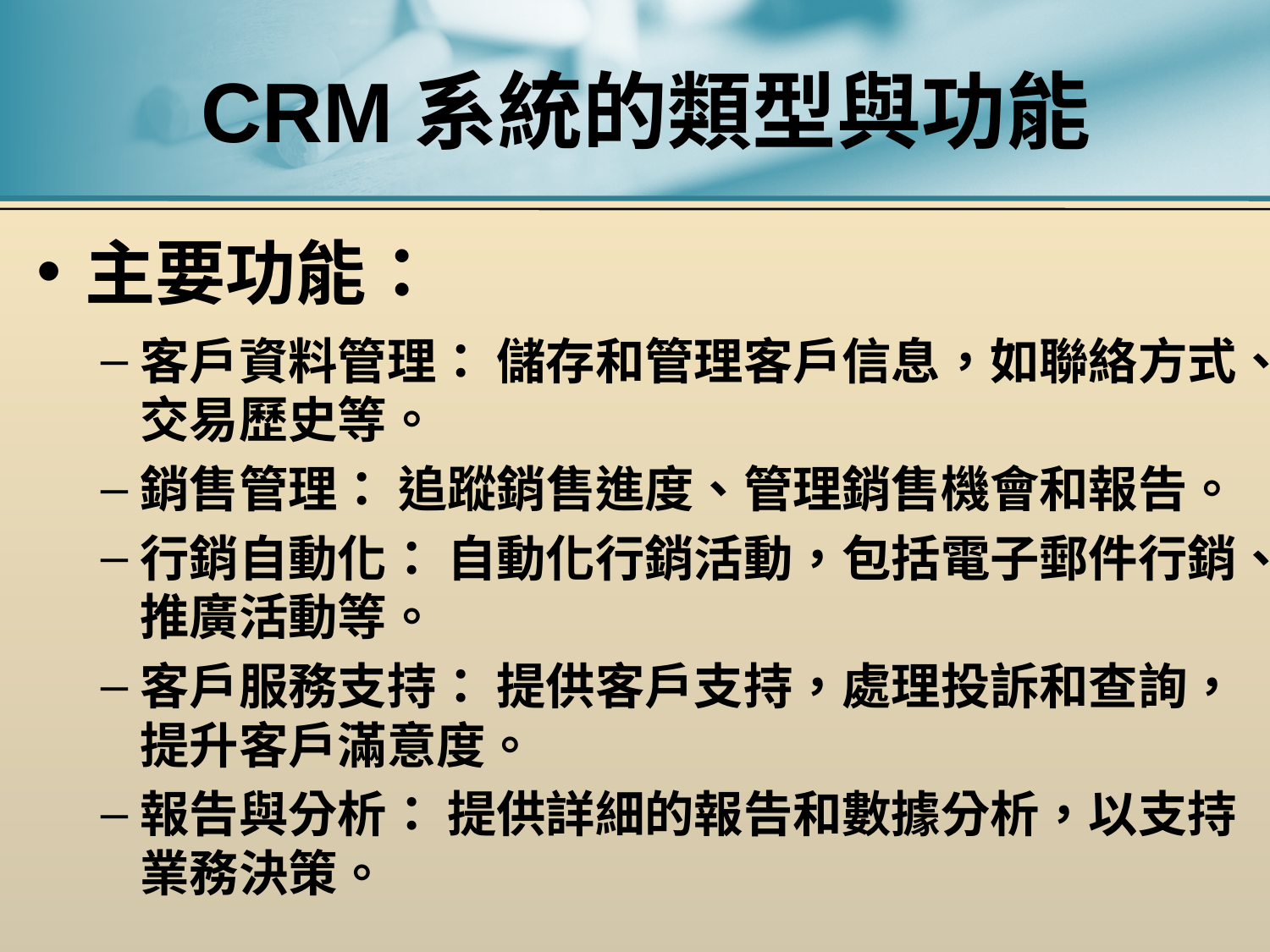

# CRM系統的類型與功能
主要功能：
客戶資料管理： 儲存和管理客戶信息，如聯絡方式、交易歷史等。
銷售管理： 追蹤銷售進度、管理銷售機會和報告。
行銷自動化： 自動化行銷活動，包括電子郵件行銷、推廣活動等。
客戶服務支持： 提供客戶支持，處理投訴和查詢，提升客戶滿意度。
報告與分析： 提供詳細的報告和數據分析，以支持業務決策。